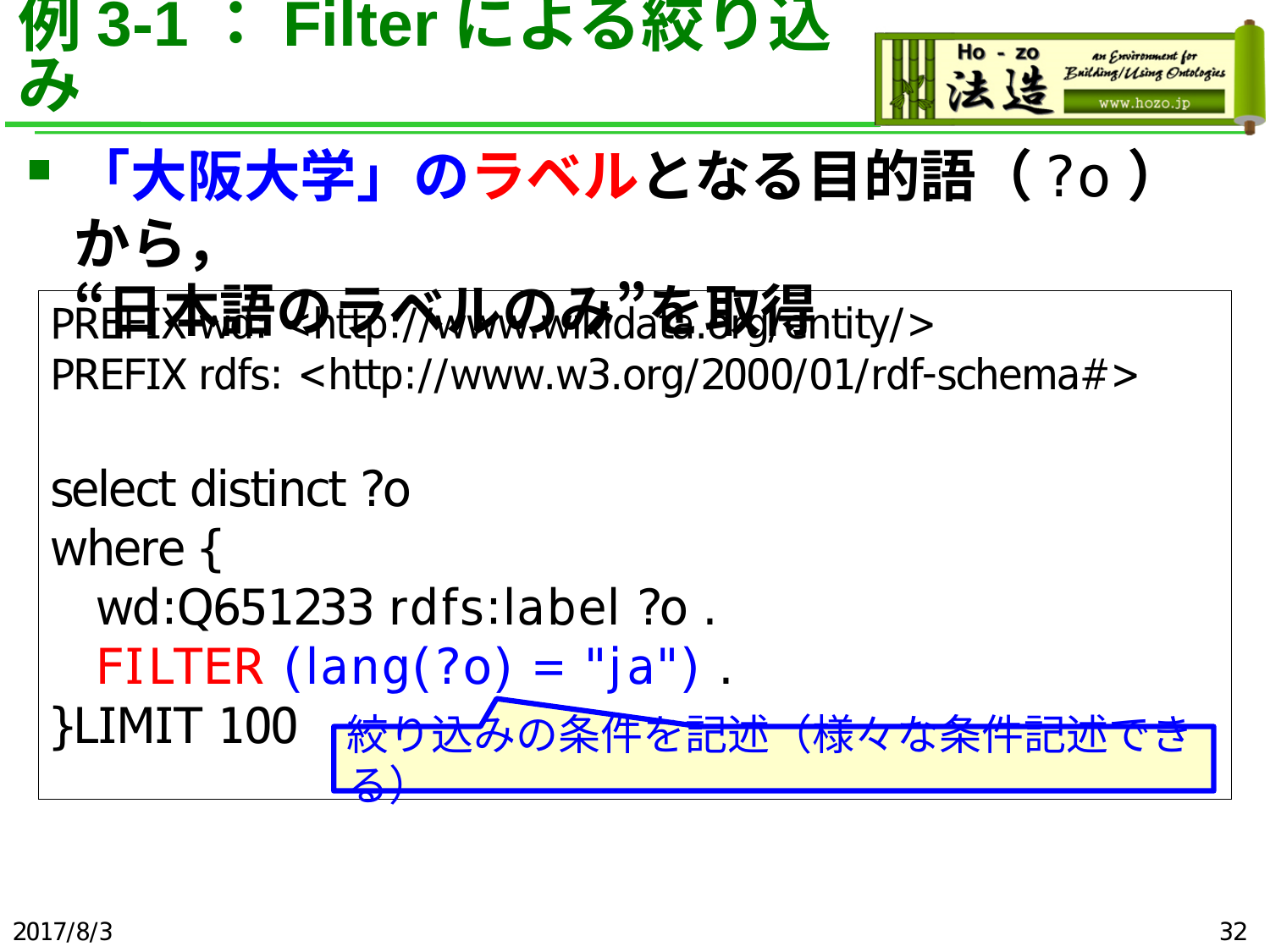

# 例3-1：Filterによる絞り込み
「大阪大学」のラベルとなる目的語（?o）から，
“日本語のラベルのみ”を取得

PREFIX wd: <http://www.wikidata.org/entity/>
PREFIX rdfs: <http://www.w3.org/2000/01/rdf-schema#>

select distinct ?o
where {
   wd:Q651233 rdfs:label ?o .
   FILTER (lang(?o) = "ja") .
}LIMIT 100
絞り込みの条件を記述（様々な条件記述できる）
2017/8/3
32